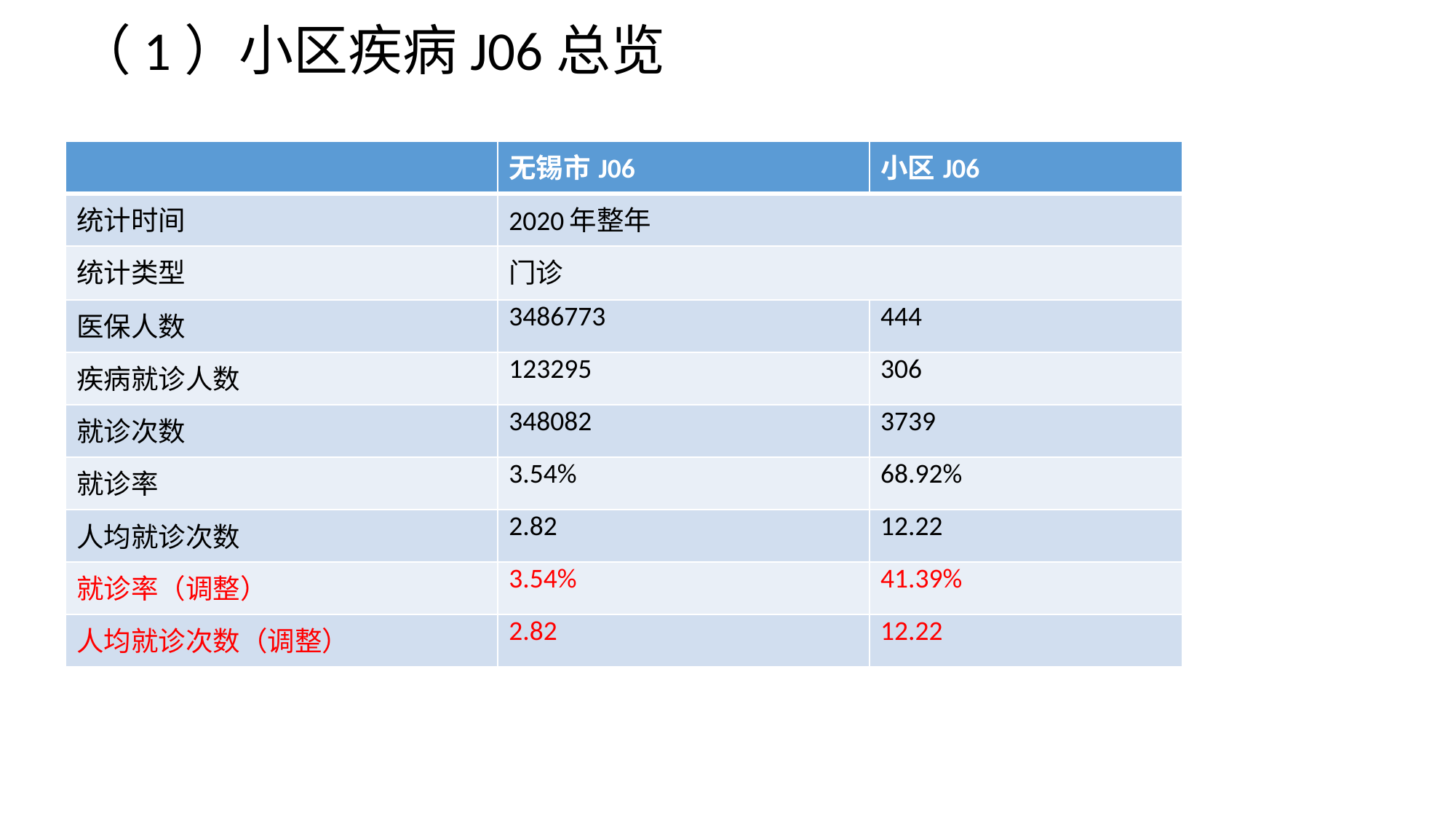

# （1）小区疾病J06总览
|  | 无锡市J06 | 小区J06 |
| --- | --- | --- |
| 统计时间 | 2020年整年 |  |
| 统计类型 | 门诊 |  |
| 医保人数 | 3486773 | 444 |
| 疾病就诊人数 | 123295 | 306 |
| 就诊次数 | 348082 | 3739 |
| 就诊率 | 3.54% | 68.92% |
| 人均就诊次数 | 2.82 | 12.22 |
| 就诊率（调整） | 3.54% | 41.39% |
| 人均就诊次数（调整） | 2.82 | 12.22 |